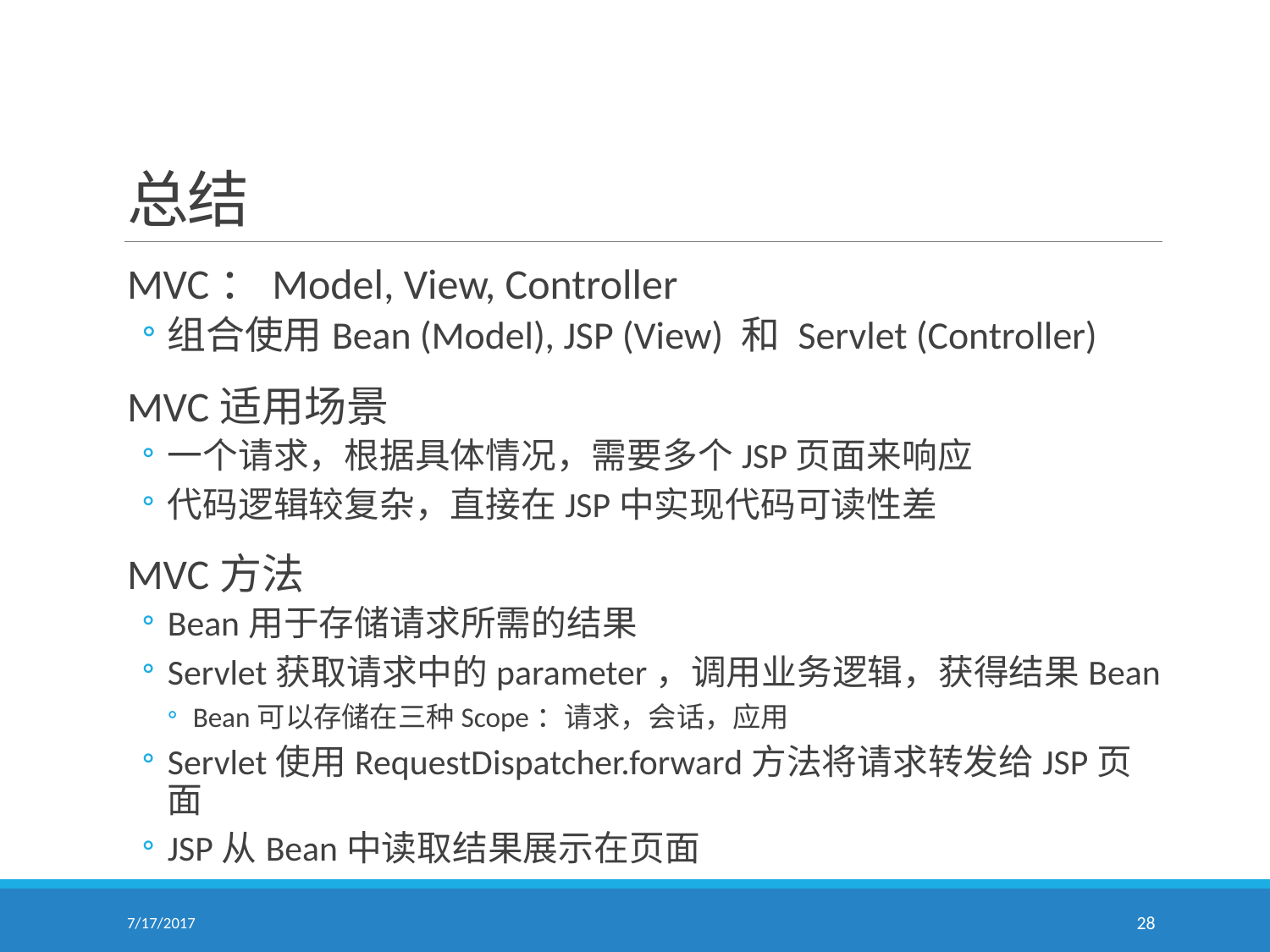

# 总结
MVC：Model, View, Controller
组合使用Bean (Model), JSP (View) 和 Servlet (Controller)
MVC适用场景
一个请求，根据具体情况，需要多个JSP页面来响应
代码逻辑较复杂，直接在JSP中实现代码可读性差
MVC方法
Bean用于存储请求所需的结果
Servlet获取请求中的parameter，调用业务逻辑，获得结果Bean
Bean可以存储在三种Scope：请求，会话，应用
Servlet使用RequestDispatcher.forward方法将请求转发给JSP页面
JSP从Bean中读取结果展示在页面
7/17/2017

28